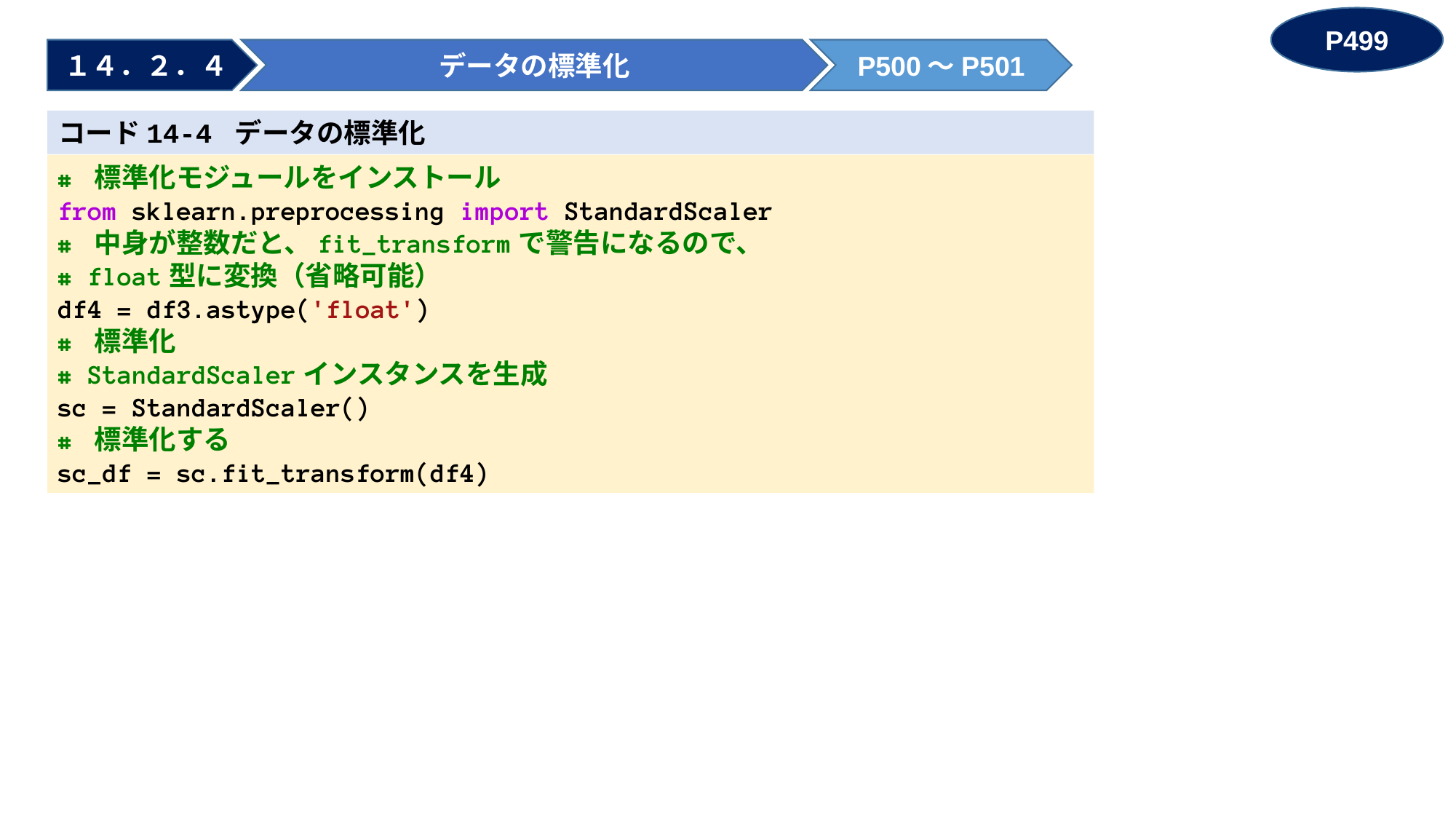

P499
１４．２．４
データの標準化
P500～P501
コード14-4 データの標準化
# 標準化モジュールをインストール
from sklearn.preprocessing import StandardScaler
# 中身が整数だと、fit_transformで警告になるので、
# float型に変換（省略可能）
df4 = df3.astype('float')
# 標準化
# StandardScalerインスタンスを生成
sc = StandardScaler()
# 標準化する
sc_df = sc.fit_transform(df4)